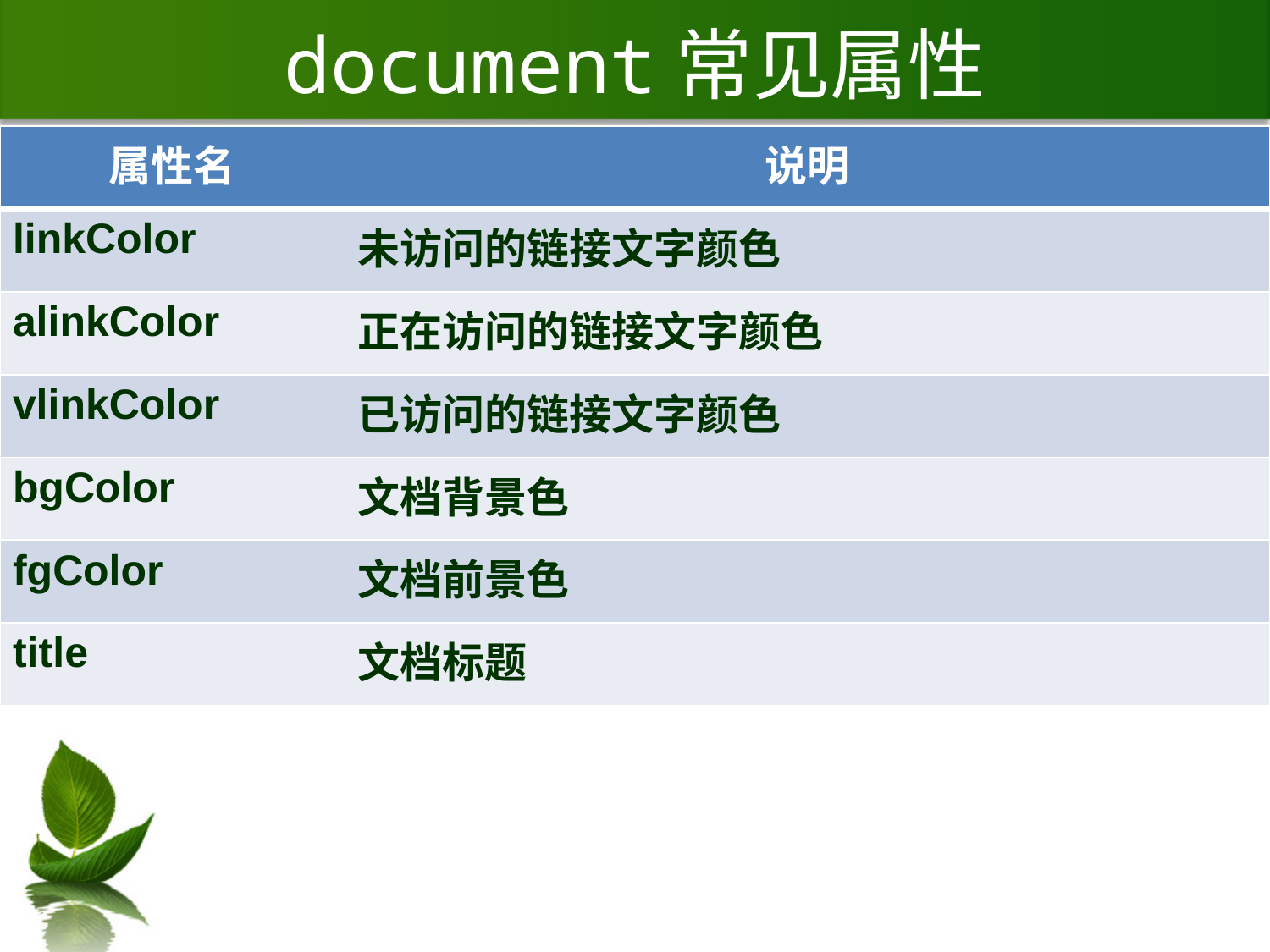

# document常见属性
| 属性名 | 说明 |
| --- | --- |
| linkColor | 未访问的链接文字颜色 |
| alinkColor | 正在访问的链接文字颜色 |
| vlinkColor | 已访问的链接文字颜色 |
| bgColor | 文档背景色 |
| fgColor | 文档前景色 |
| title | 文档标题 |